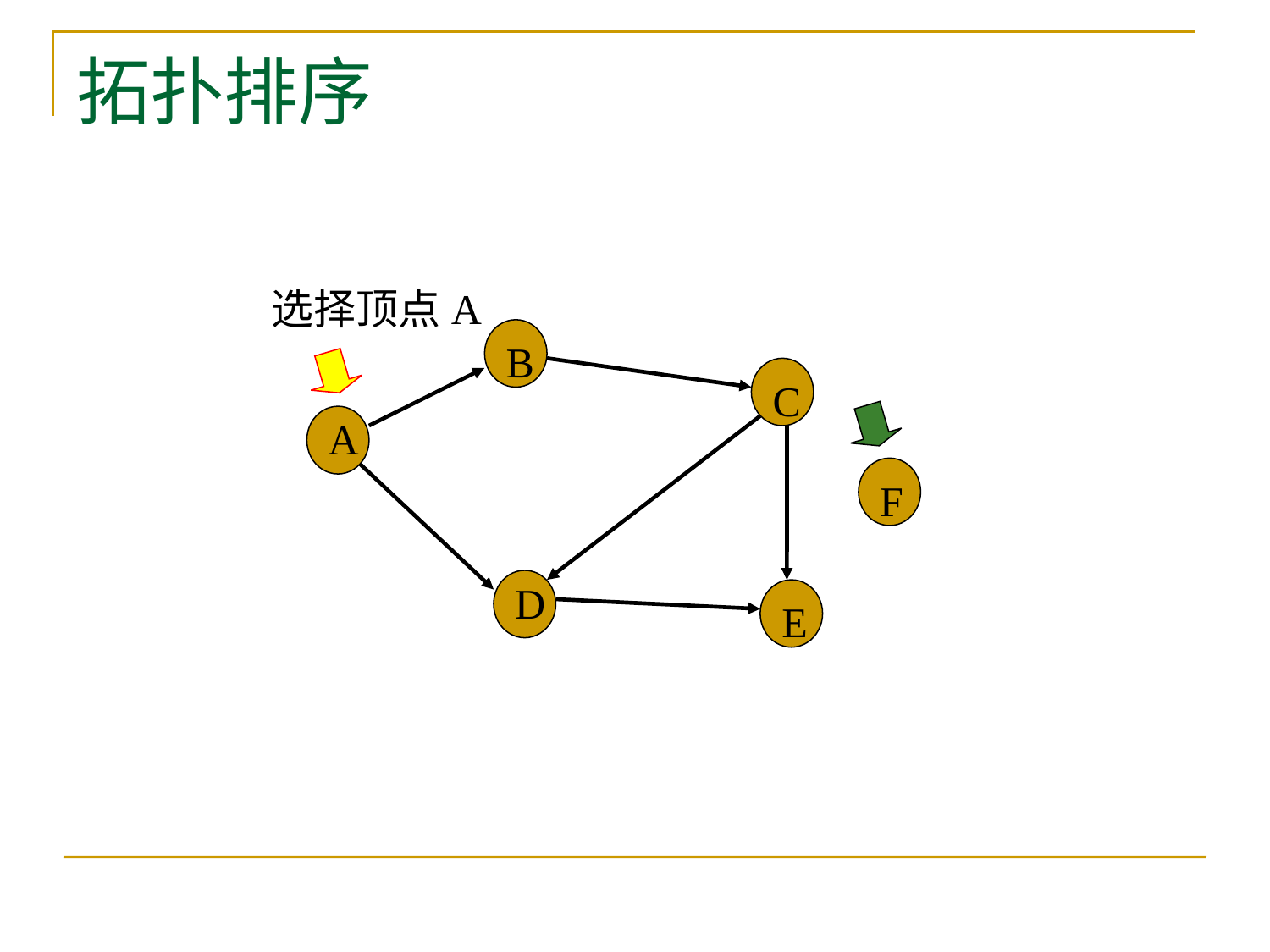

# 拓扑排序
选择顶点A

B

C

A

F

D

E